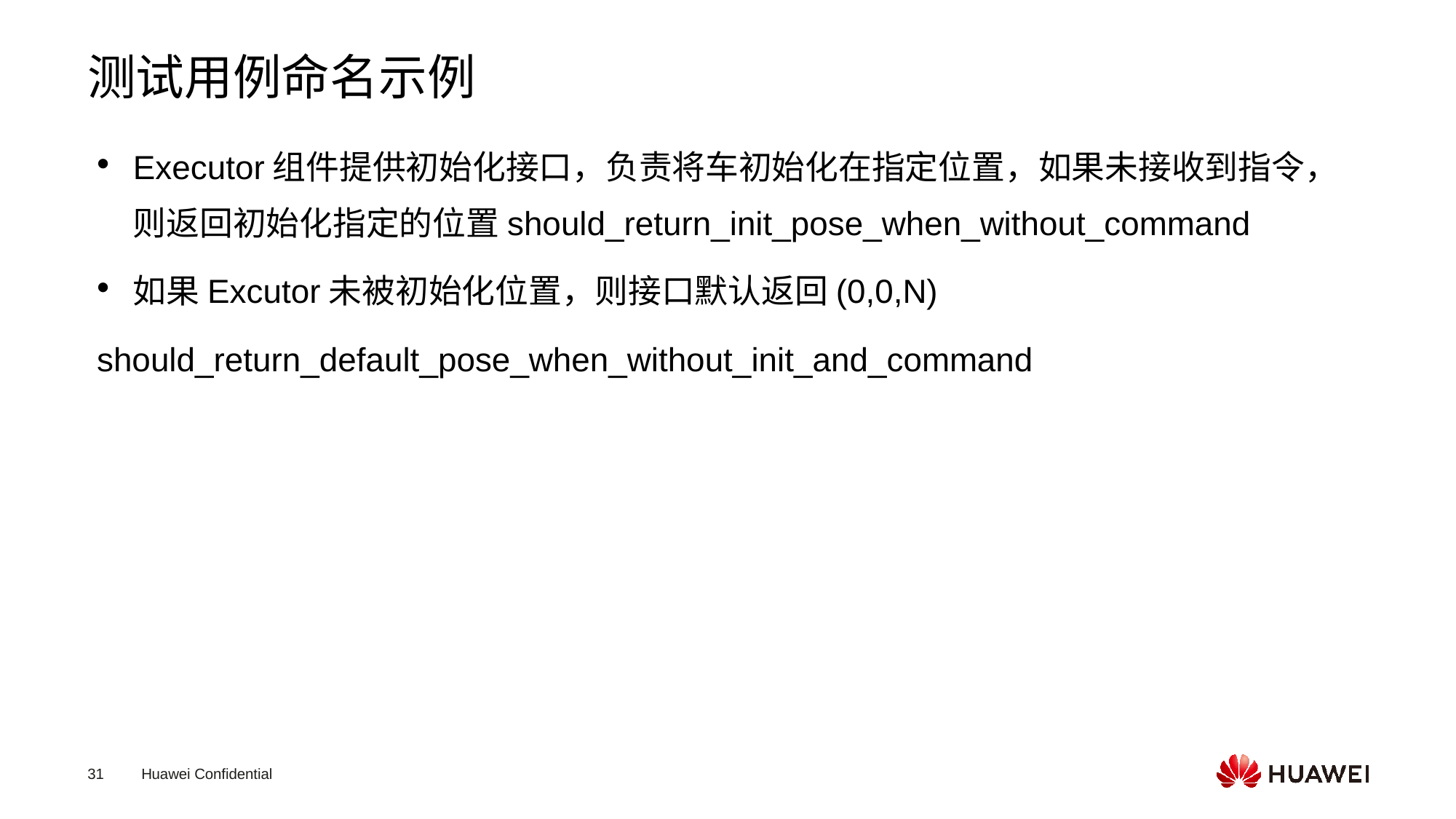

# 测试用例命名示例
Executor组件提供初始化接口，负责将车初始化在指定位置，如果未接收到指令，则返回初始化指定的位置should_return_init_pose_when_without_command
如果Excutor未被初始化位置，则接口默认返回(0,0,N)
should_return_default_pose_when_without_init_and_command